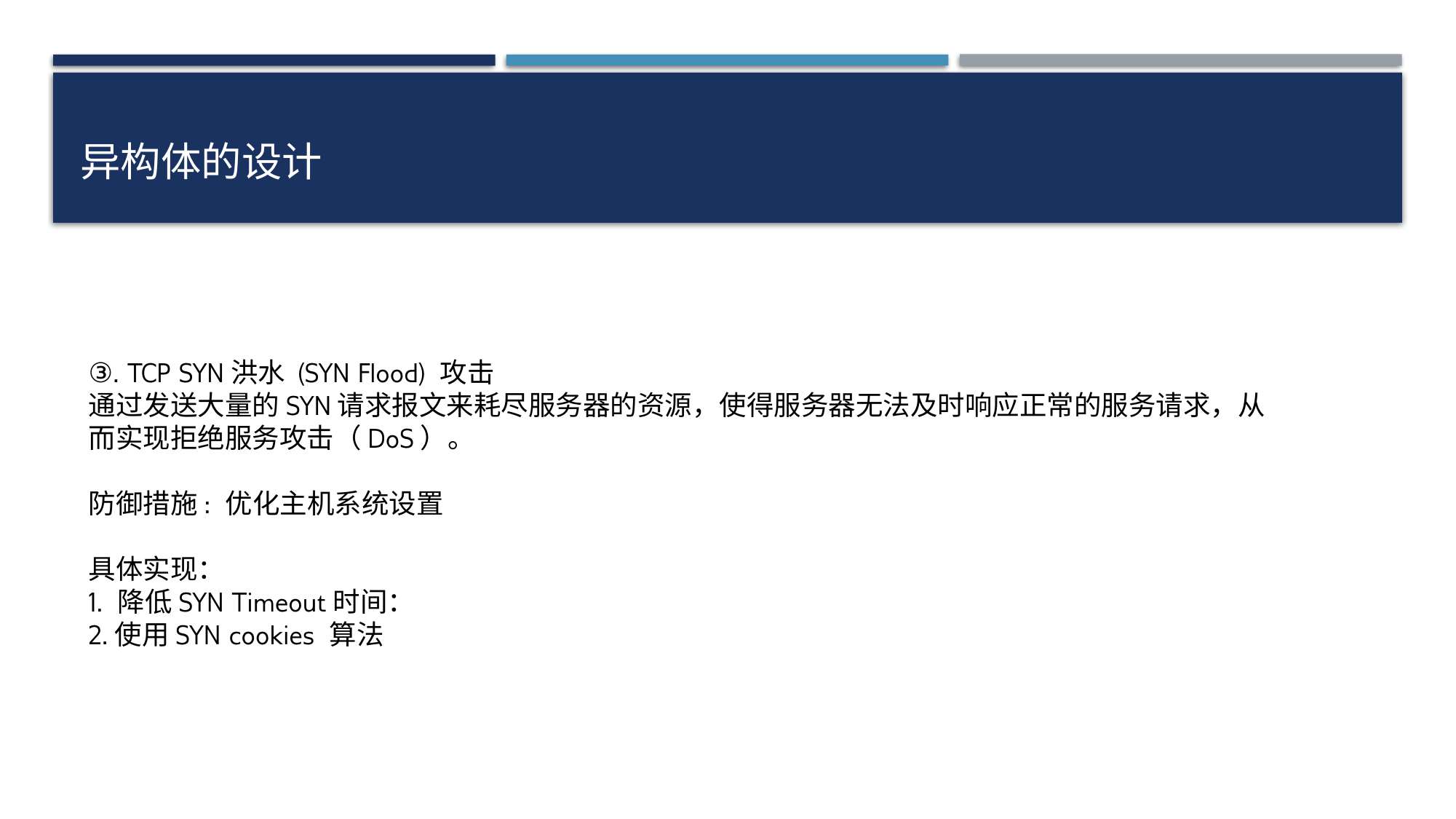

# 异构体的设计

③. TCP SYN洪水 (SYN Flood) 攻击
通过发送大量的SYN请求报文来耗尽服务器的资源，使得服务器无法及时响应正常的服务请求，从而实现拒绝服务攻击（DoS）。

防御措施: 优化主机系统设置

具体实现：
1. 降低SYN Timeout时间：
2.使用SYN cookies 算法